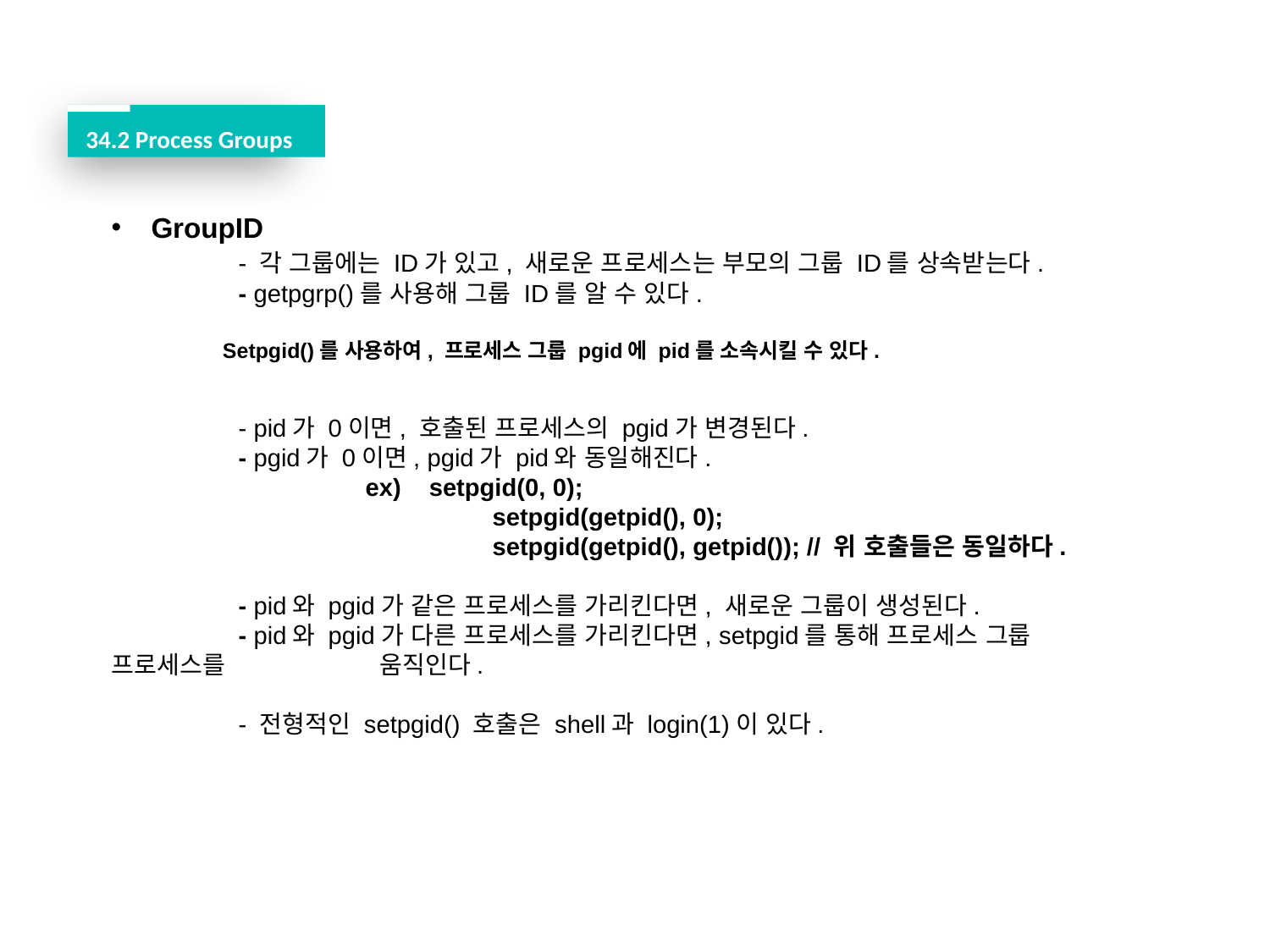

34.2 Process Groups

GroupID
	- 각 그룹에는 ID가 있고, 새로운 프로세스는 부모의 그룹 ID를 상속받는다.
	- getpgrp()를 사용해 그룹 ID를 알 수 있다.
Setpgid()를 사용하여, 프로세스 그룹 pgid에 pid를 소속시킬 수 있다.

	- pid가 0이면, 호출된 프로세스의 pgid가 변경된다.
	- pgid가 0이면, pgid가 pid와 동일해진다.
		ex)    setpgid(0, 0);
			setpgid(getpid(), 0);
			setpgid(getpid(), getpid()); // 위 호출들은 동일하다.

	- pid와 pgid가 같은 프로세스를 가리킨다면, 새로운 그룹이 생성된다.
	- pid와 pgid가 다른 프로세스를 가리킨다면, setpgid를 통해 프로세스 그룹 프로세스를 		  움직인다.

	- 전형적인 setpgid() 호출은 shell과 login(1)이 있다.